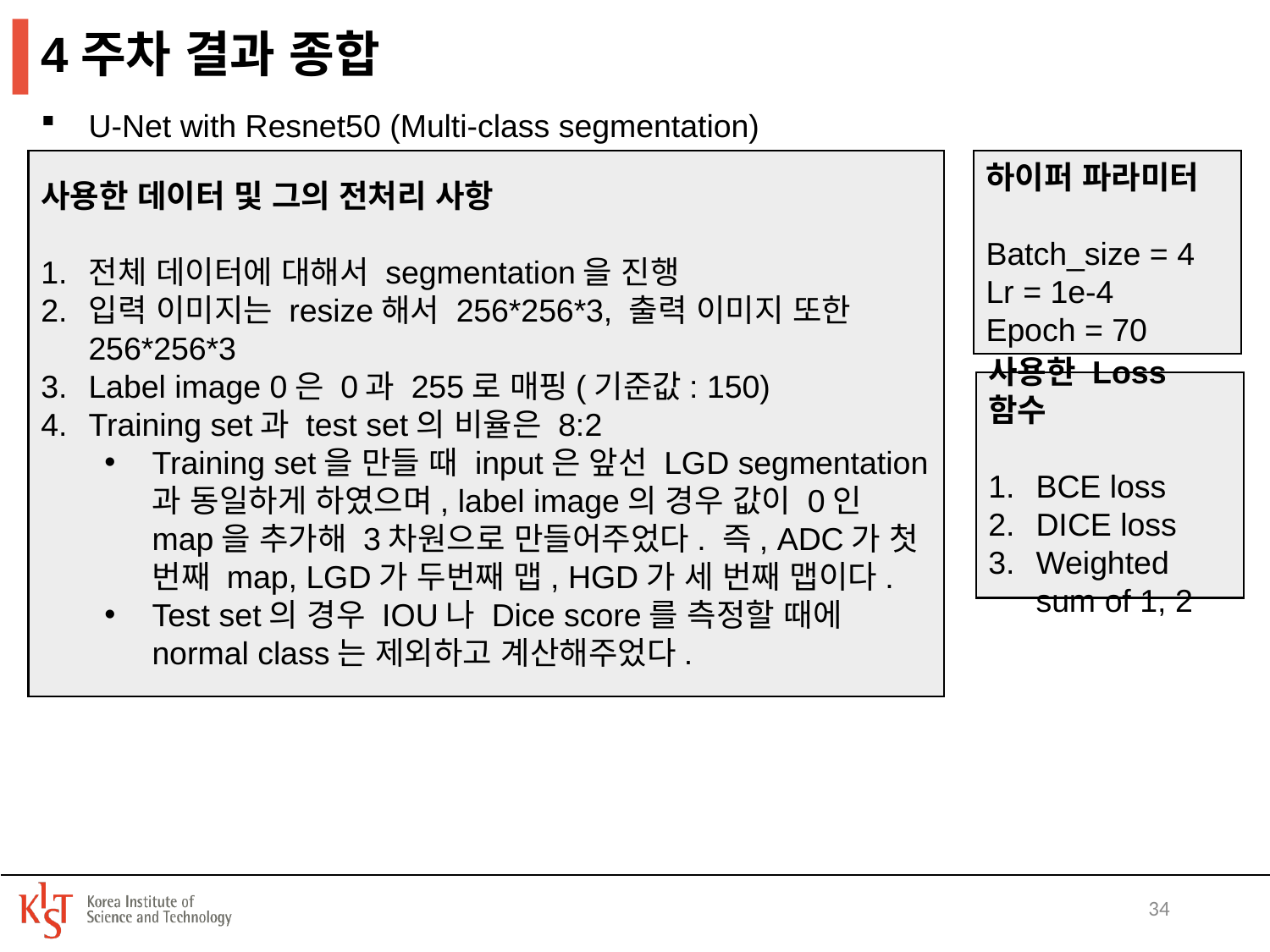

# 4주차 결과 종합
U-Net with Resnet50 (Multi-class segmentation)
사용한 데이터 및 그의 전처리 사항

전체 데이터에 대해서 segmentation을 진행
입력 이미지는 resize해서 256*256*3, 출력 이미지 또한 256*256*3
Label image 0은 0과 255로 매핑(기준값: 150)
Training set과 test set의 비율은 8:2
Training set을 만들 때 input은 앞선 LGD segmentation과 동일하게 하였으며, label image의 경우 값이 0인 map을 추가해 3차원으로 만들어주었다. 즉, ADC가 첫 번째 map, LGD가 두번째 맵, HGD가 세 번째 맵이다.
Test set의 경우 IOU나 Dice score를 측정할 때에 normal class는 제외하고 계산해주었다.
하이퍼 파라미터

Batch_size = 4
Lr = 1e-4
Epoch = 70
사용한 Loss 함수

BCE loss
DICE loss
Weighted sum of 1, 2
34